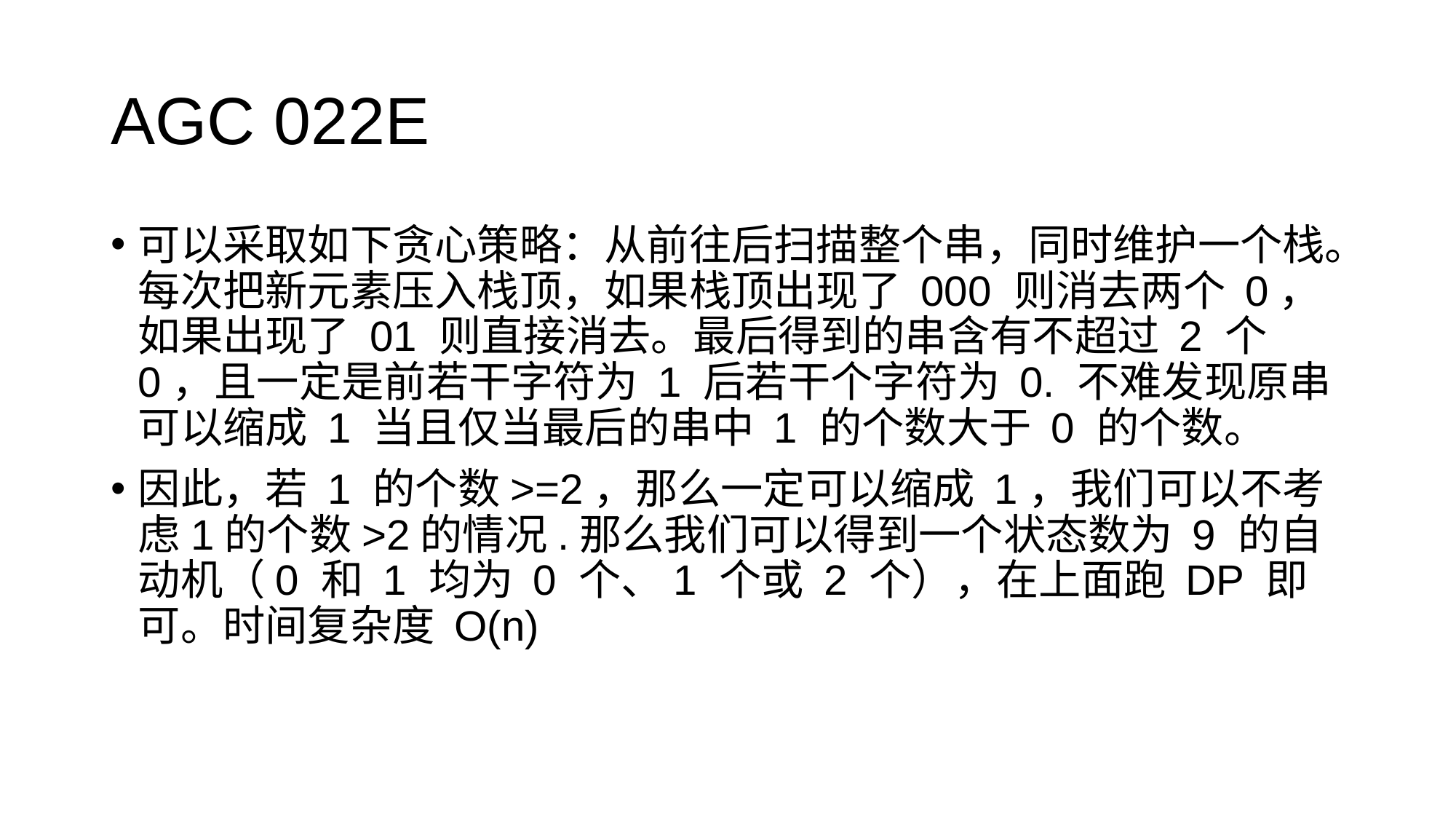

# AGC 022E
可以采取如下贪心策略：从前往后扫描整个串，同时维护一个栈。每次把新元素压入栈顶，如果栈顶出现了 000 则消去两个 0，如果出现了 01 则直接消去。最后得到的串含有不超过 2 个0，且一定是前若干字符为 1 后若干个字符为 0. 不难发现原串可以缩成 1 当且仅当最后的串中 1 的个数大于 0 的个数。
因此，若 1 的个数>=2，那么一定可以缩成 1，我们可以不考虑1的个数>2的情况.那么我们可以得到一个状态数为 9 的自动机（0 和 1 均为 0 个、1 个或 2 个），在上面跑 DP 即可。时间复杂度 O(n)